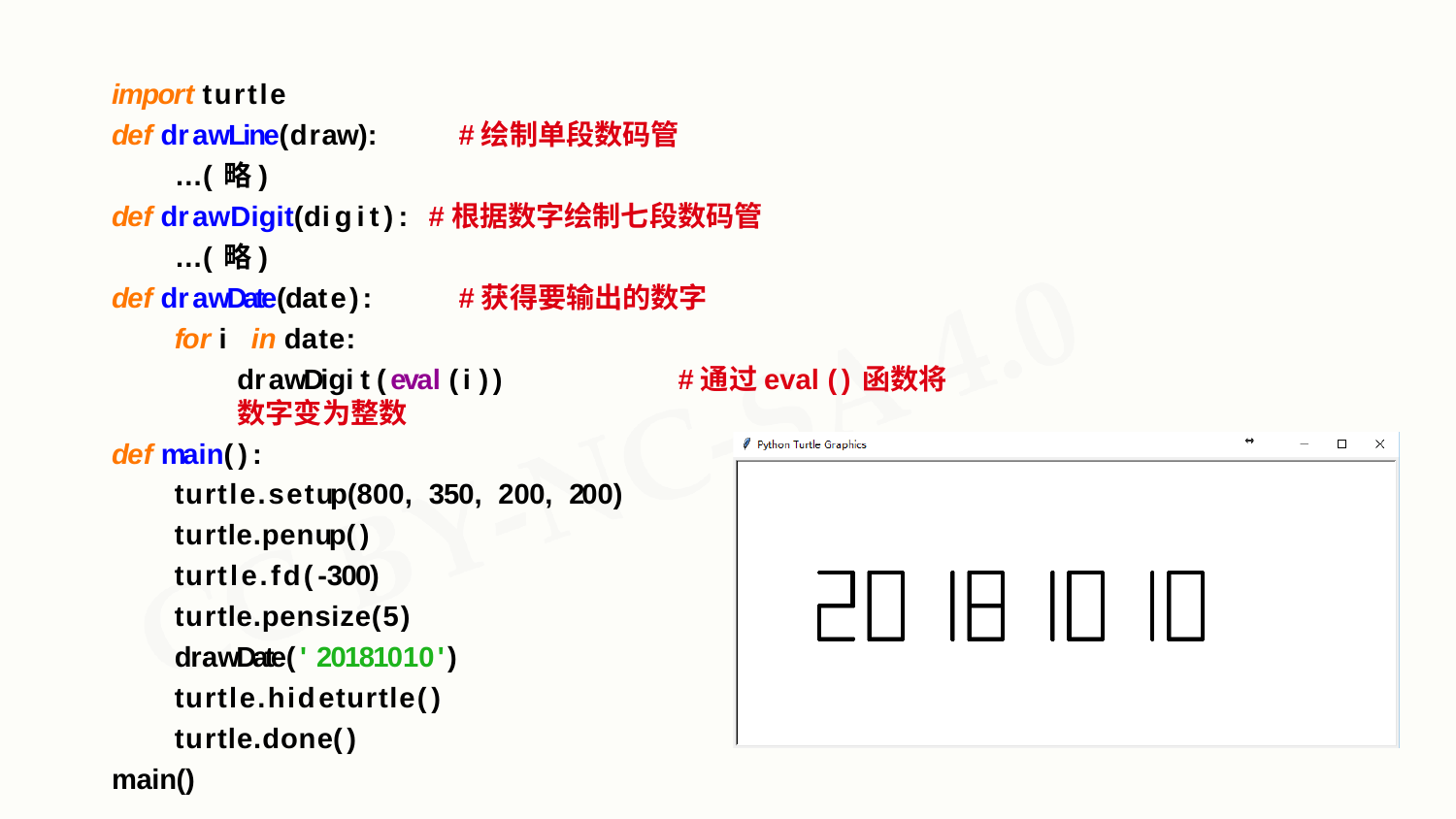

import turtle
def drawLine(draw):	#绘制单段数码管
…(略)
def drawDigit(digit):  #根据数字绘制七段数码管
…(略)
def drawDate(date):	#获得要输出的数字
for i  in date:
drawDigit(eval(i))	#通过eval()函数将数字变为整数
def main():
turtle.setup(800,  350,  200,  200) turtle.penup()
turtle.fd(-300) turtle.pensize(5) drawDate('20181010') turtle.hideturtle() turtle.done()
main()